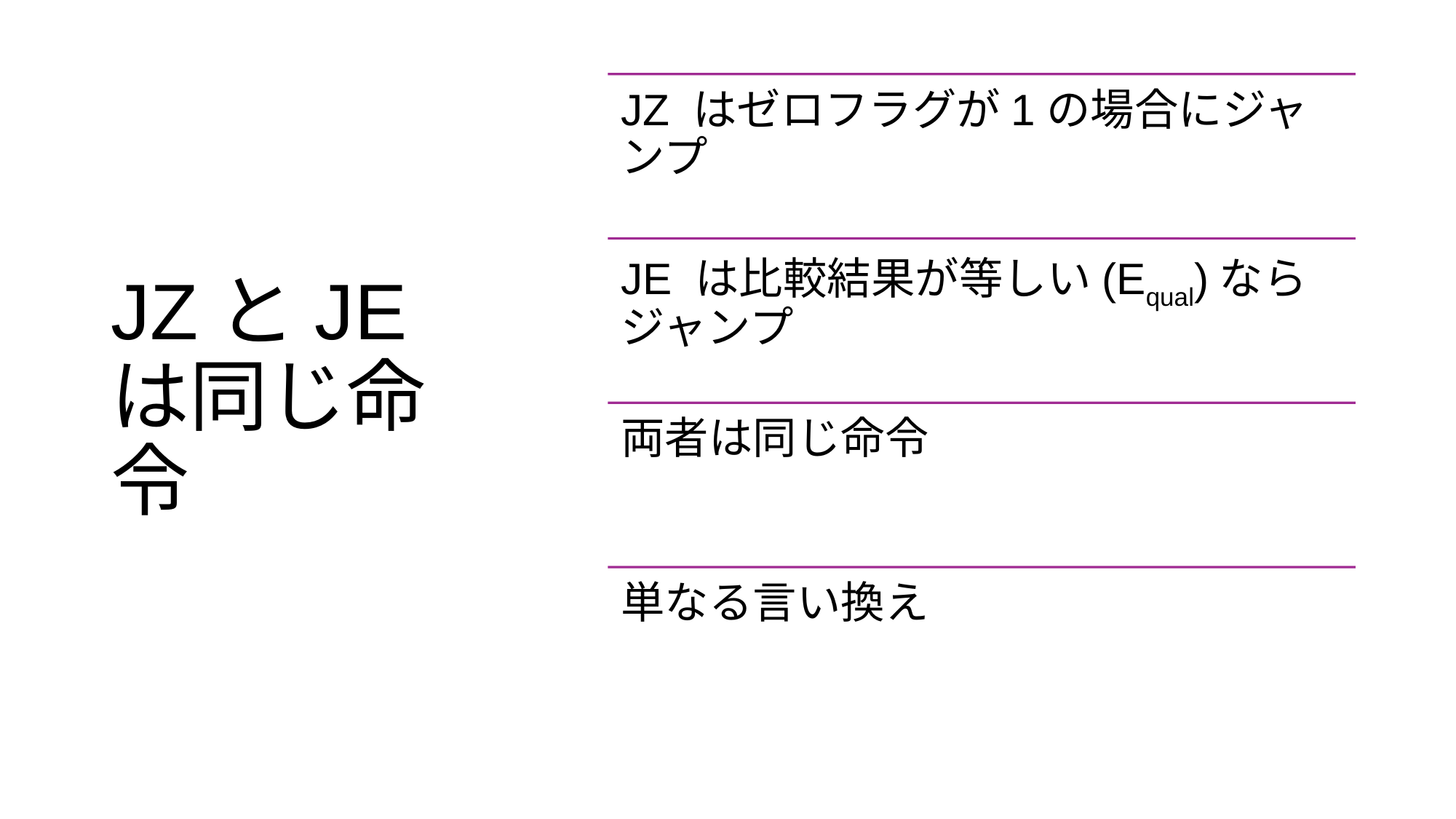

# JZとJEは同じ命令
JZ はゼロフラグが1の場合にジャンプ
JE は比較結果が等しい(Equal)ならジャンプ
両者は同じ命令
単なる言い換え